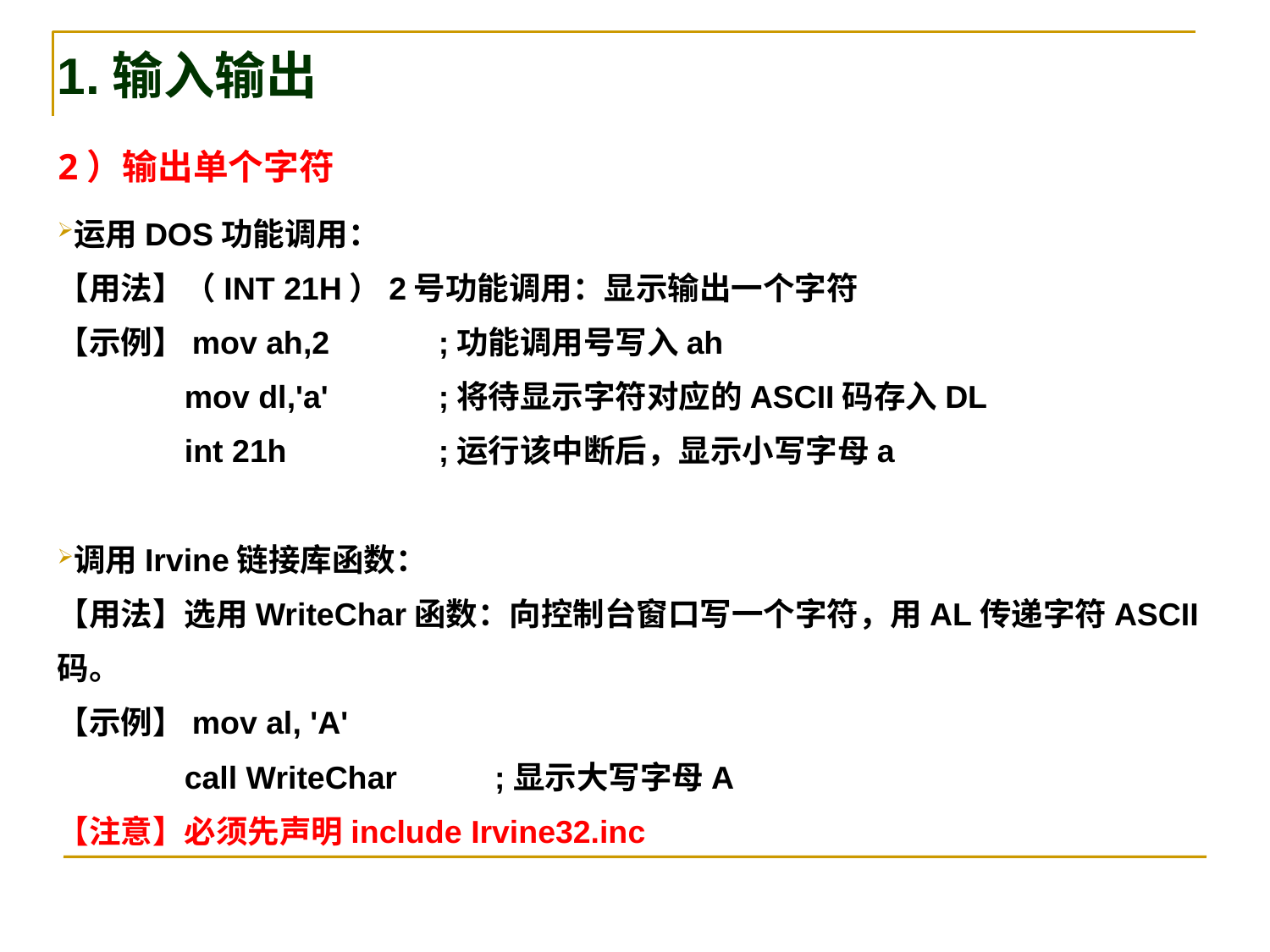

1.输入输出
2）输出单个字符
运用DOS功能调用：
【用法】（INT 21H）2号功能调用：显示输出一个字符
【示例】mov ah,2	;功能调用号写入ah
	mov dl,'a'	;将待显示字符对应的ASCII码存入DL
	int 21h		;运行该中断后，显示小写字母a

调用Irvine链接库函数：
【用法】选用WriteChar函数：向控制台窗口写一个字符，用AL传递字符ASCII码。
【示例】mov al, 'A'
	call WriteChar           ;显示大写字母A
【注意】必须先声明include Irvine32.inc